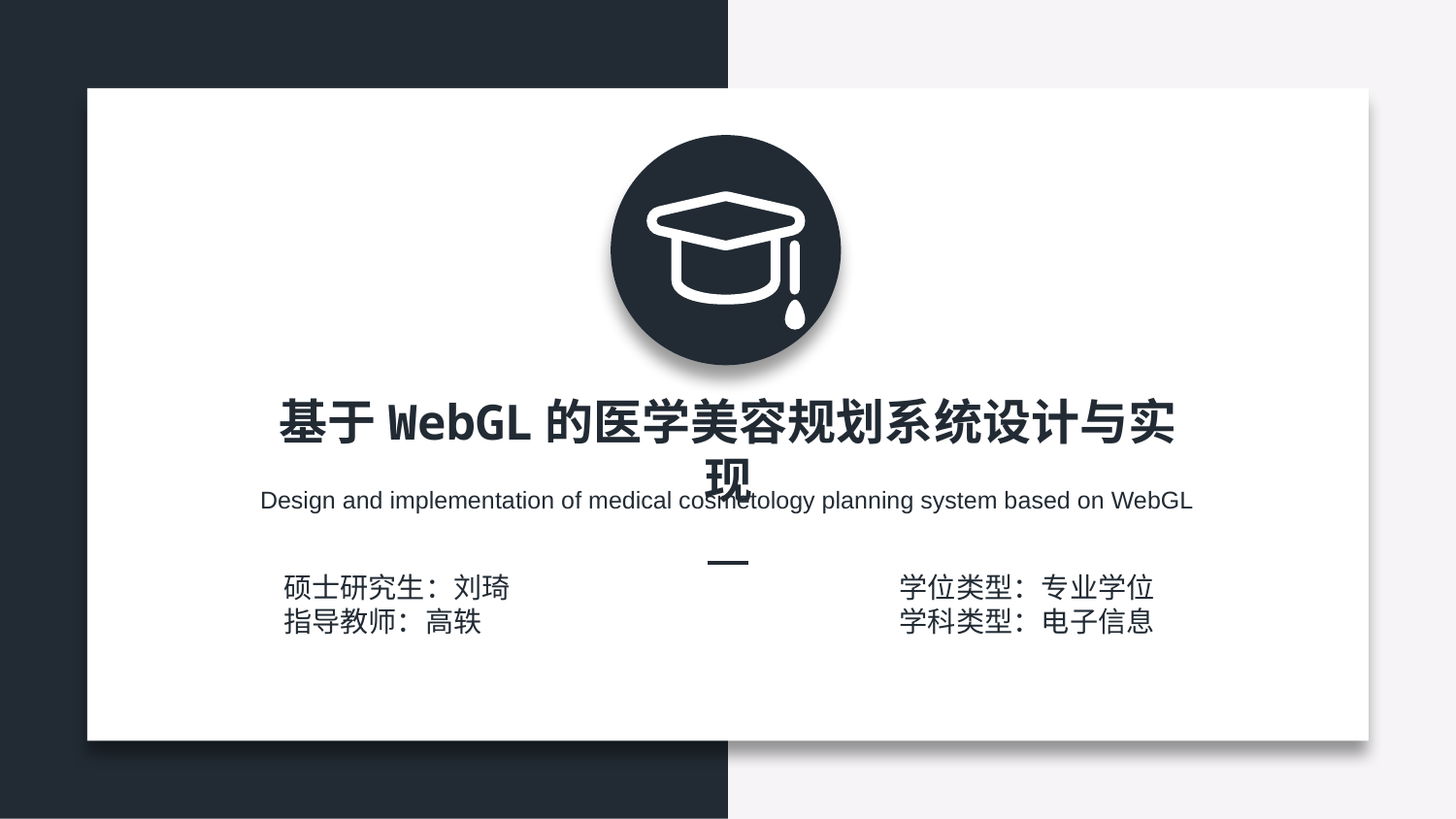

基于WebGL的医学美容规划系统设计与实现
Design and implementation of medical cosmetology planning system based on WebGL
硕士研究生：刘琦
指导教师：高轶
学位类型：专业学位
学科类型：电子信息